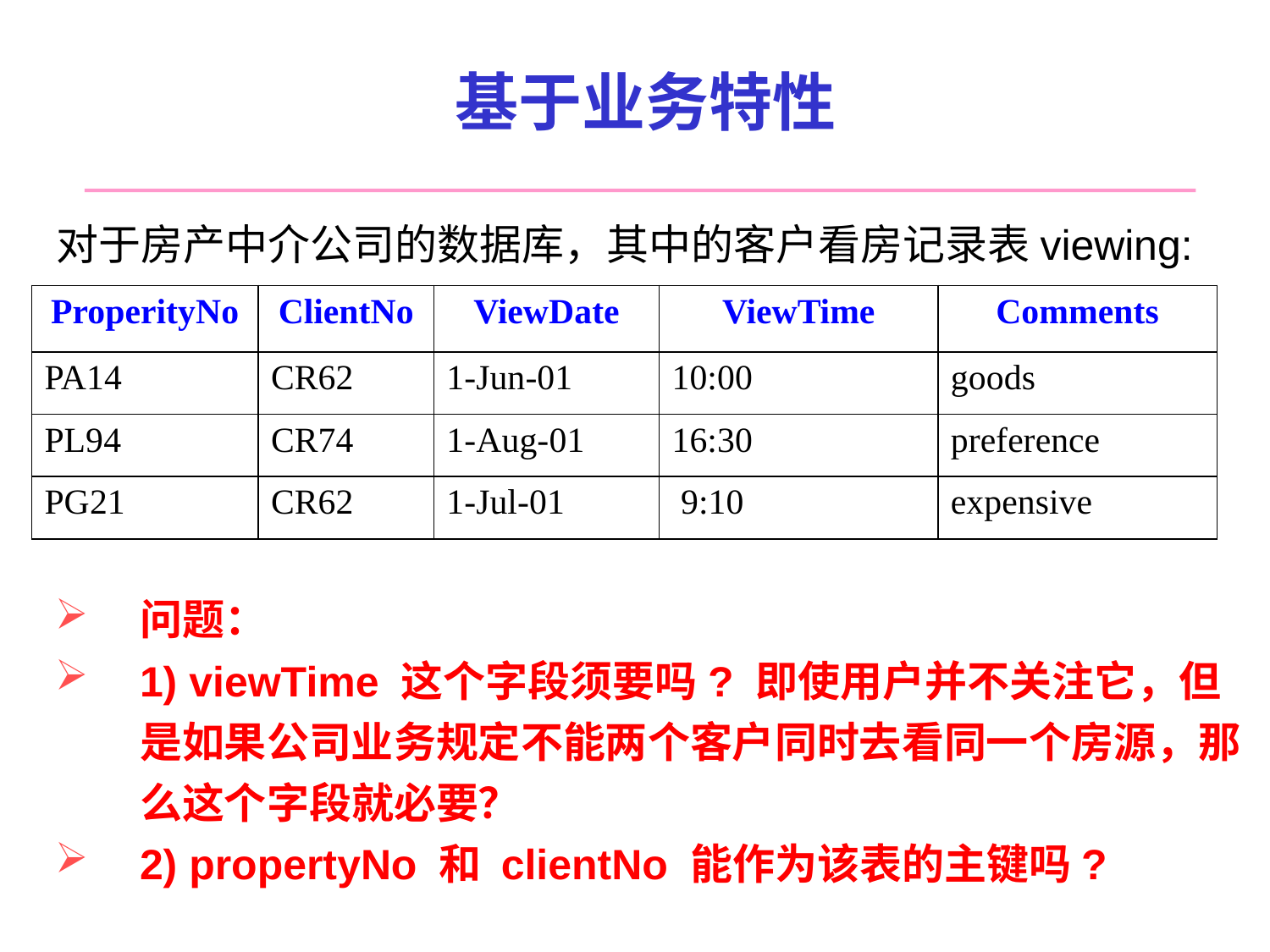

# 基于业务特性
对于房产中介公司的数据库，其中的客户看房记录表viewing:
| ProperityNo | ClientNo | ViewDate | ViewTime | Comments |
| --- | --- | --- | --- | --- |
| PA14 | CR62 | 1-Jun-01 | 10:00 | goods |
| PL94 | CR74 | 1-Aug-01 | 16:30 | preference |
| PG21 | CR62 | 1-Jul-01 | 9:10 | expensive |
问题：
1) viewTime 这个字段须要吗? 即使用户并不关注它，但是如果公司业务规定不能两个客户同时去看同一个房源，那么这个字段就必要？
2) propertyNo 和 clientNo 能作为该表的主键吗?